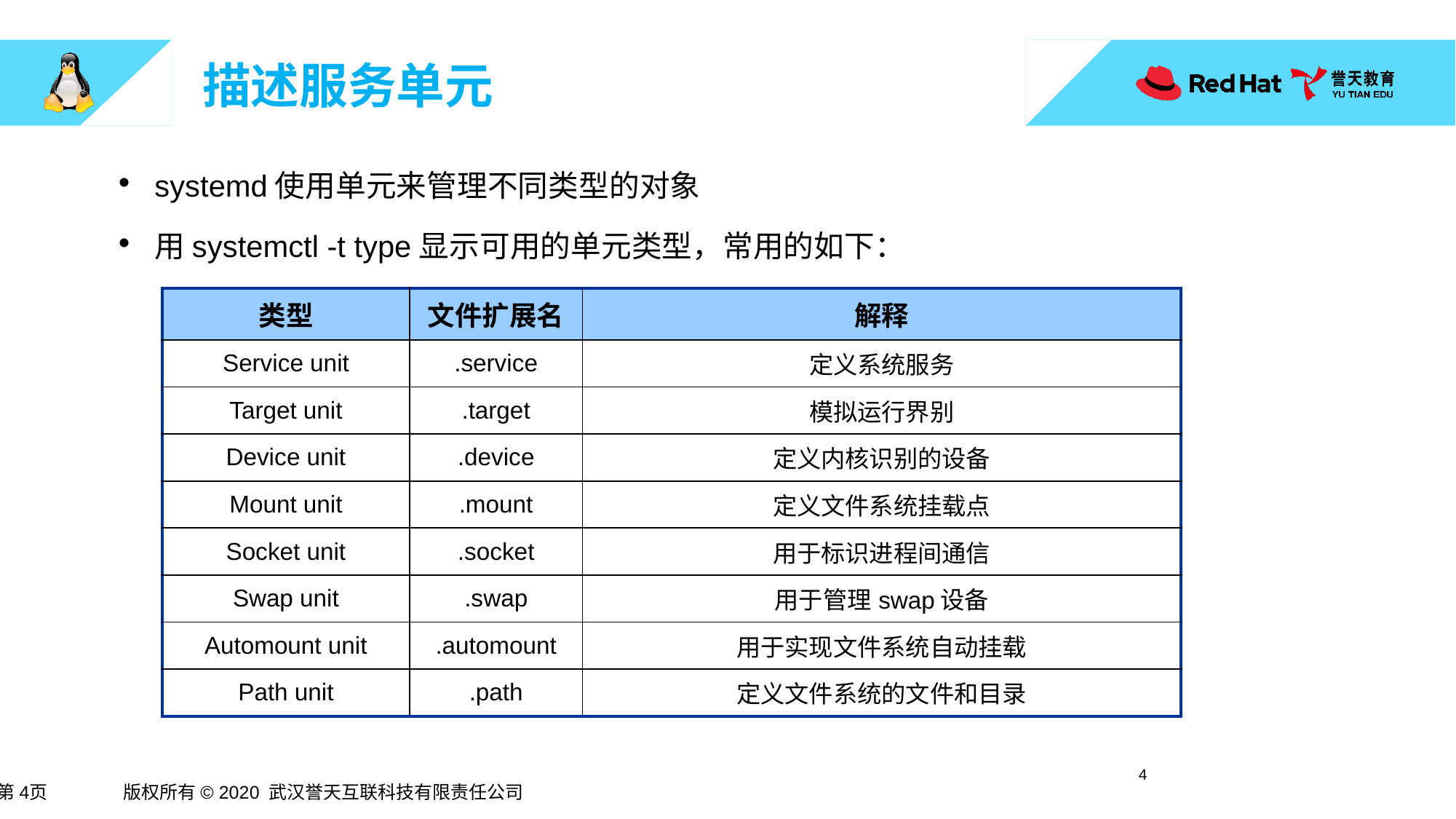

# 描述服务单元
systemd使用单元来管理不同类型的对象
用systemctl -t type显示可用的单元类型，常用的如下：

| 类型 | 文件扩展名 | 解释 |
| --- | --- | --- |
| Service unit | .service | 定义系统服务 |
| Target unit | .target | 模拟运行界别 |
| Device unit | .device | 定义内核识别的设备 |
| Mount unit | .mount | 定义文件系统挂载点 |
| Socket unit | .socket | 用于标识进程间通信 |
| Swap unit | .swap | 用于管理swap设备 |
| Automount unit | .automount | 用于实现文件系统自动挂载 |
| Path unit | .path | 定义文件系统的文件和目录 |
4